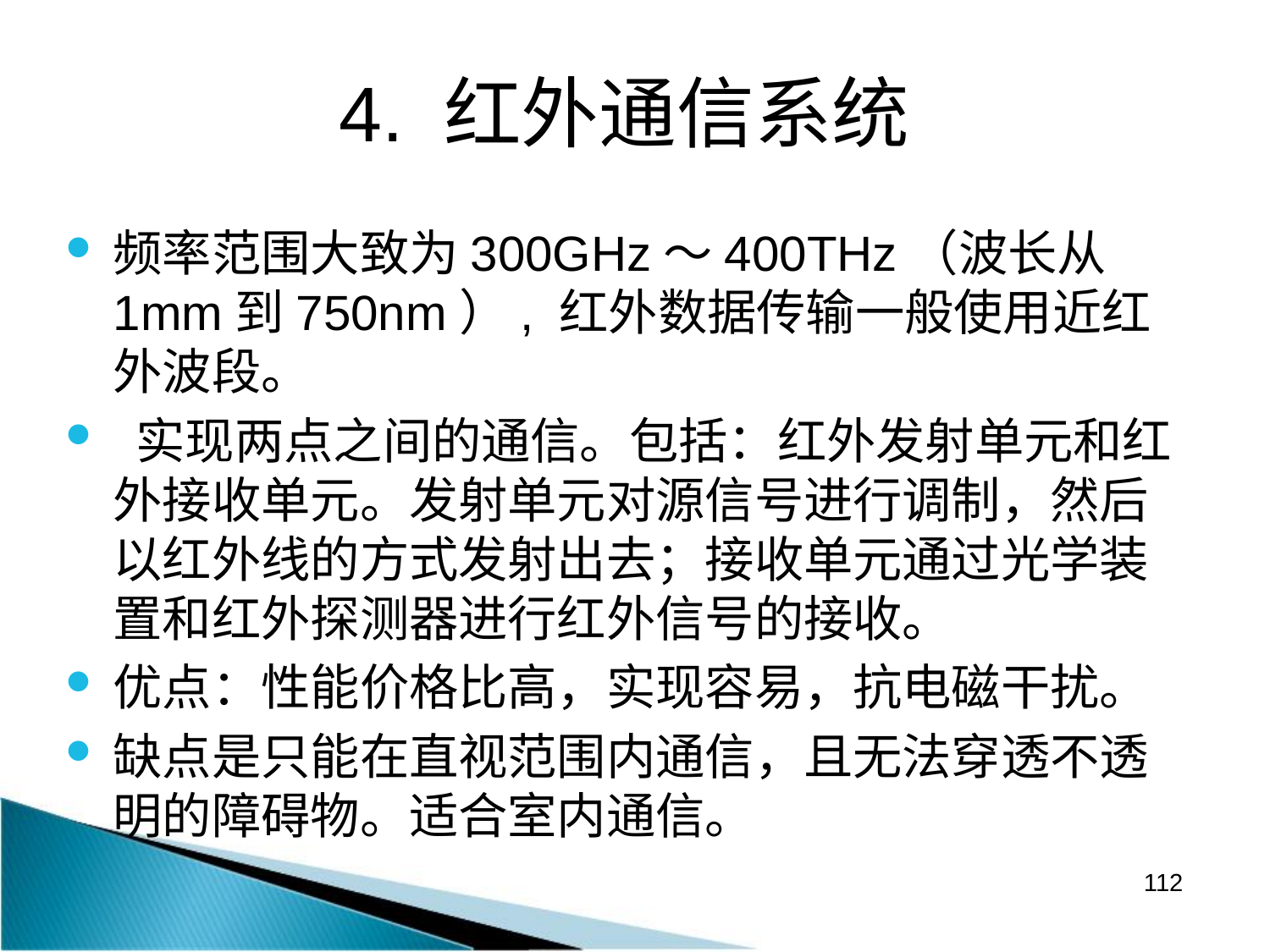

# 4. 红外通信系统
频率范围大致为300GHz～400THz（波长从1mm到750nm）, 红外数据传输一般使用近红外波段。
 实现两点之间的通信。包括：红外发射单元和红外接收单元。发射单元对源信号进行调制，然后以红外线的方式发射出去；接收单元通过光学装置和红外探测器进行红外信号的接收。
优点：性能价格比高，实现容易，抗电磁干扰。
缺点是只能在直视范围内通信，且无法穿透不透明的障碍物。适合室内通信。
112